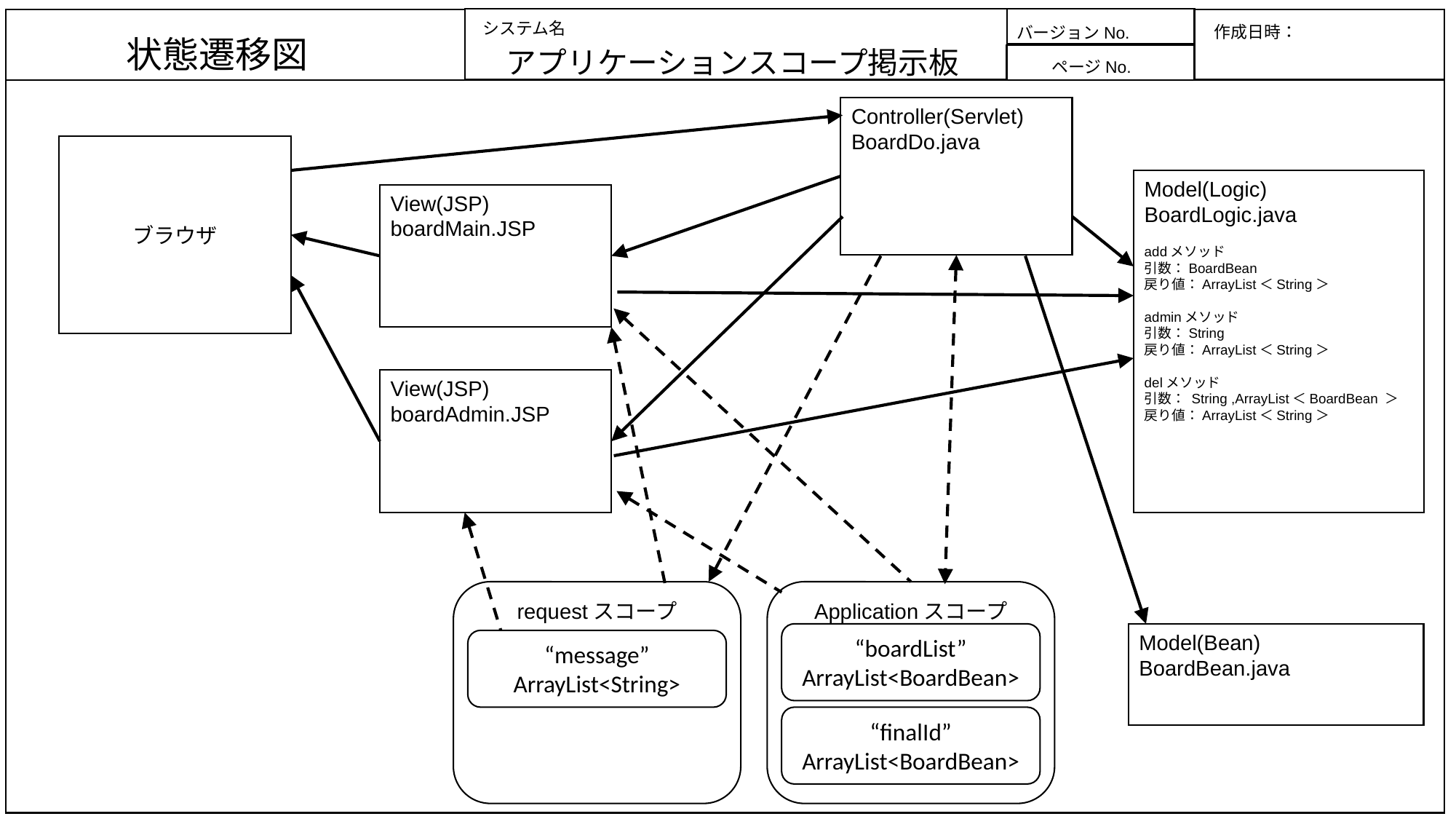

システム名
作成日時：
バージョンNo.
状態遷移図
アプリケーションスコープ掲示板

ページNo.

Controller(Servlet)
BoardDo.java
ブラウザ
Model(Logic)
BoardLogic.java
addメソッド
引数：BoardBean
戻り値：ArrayList＜String＞
adminメソッド
引数：String
戻り値：ArrayList＜String＞
delメソッド
引数： String ,ArrayList＜BoardBean ＞
戻り値：ArrayList＜String＞
View(JSP)
boardMain.JSP
View(JSP)
boardAdmin.JSP
requestスコープ
Applicationスコープ
“boardList”
ArrayList<BoardBean>
Model(Bean)
BoardBean.java
“message”
ArrayList<String>
“finalId”
ArrayList<BoardBean>